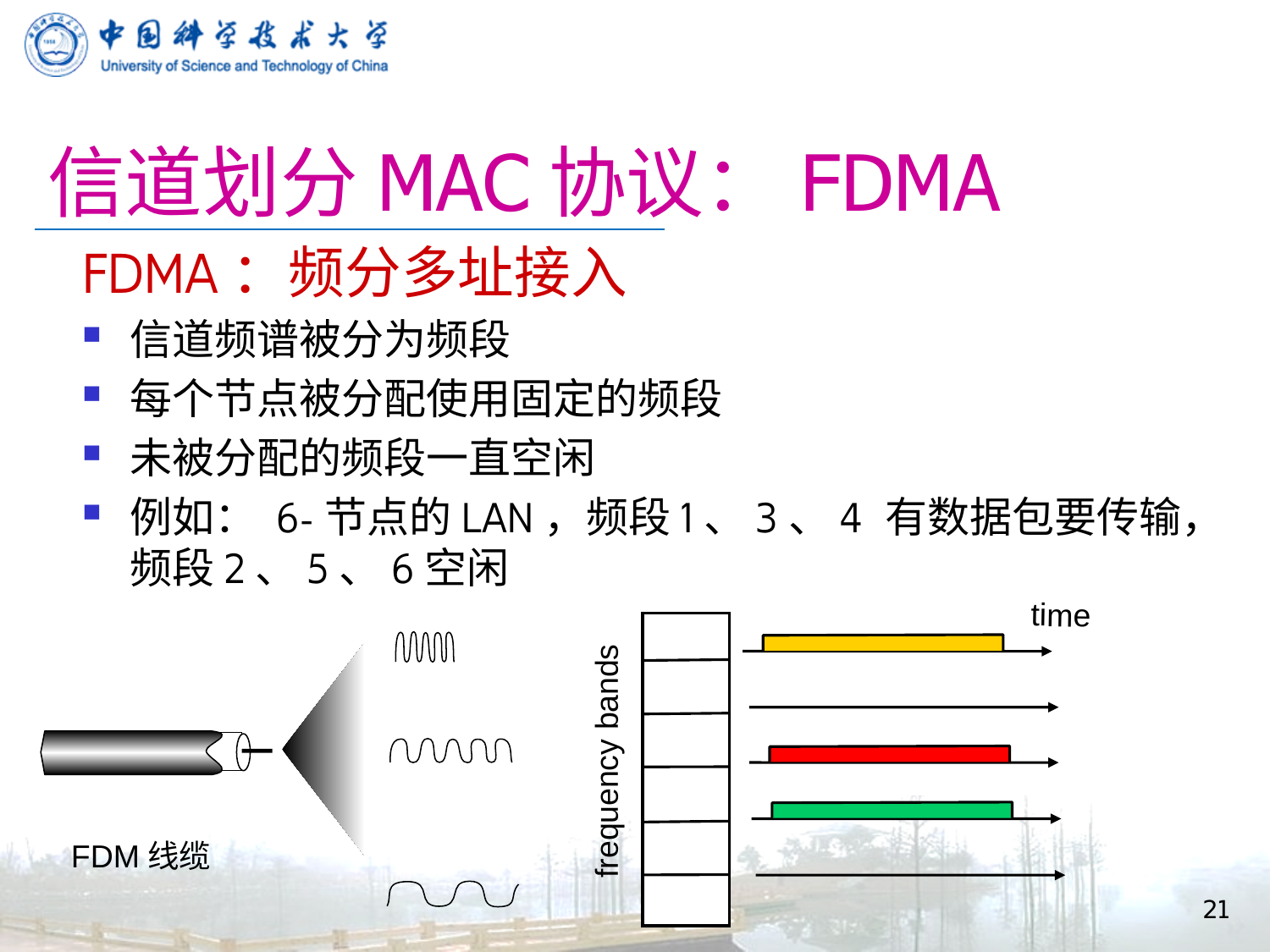

# 信道划分MAC协议：FDMA
FDMA：频分多址接入
信道频谱被分为频段
每个节点被分配使用固定的频段
未被分配的频段一直空闲
例如： 6-节点的LAN，频段1、3、4 有数据包要传输，频段2、5、6空闲
time

frequency bands

FDM线缆
21